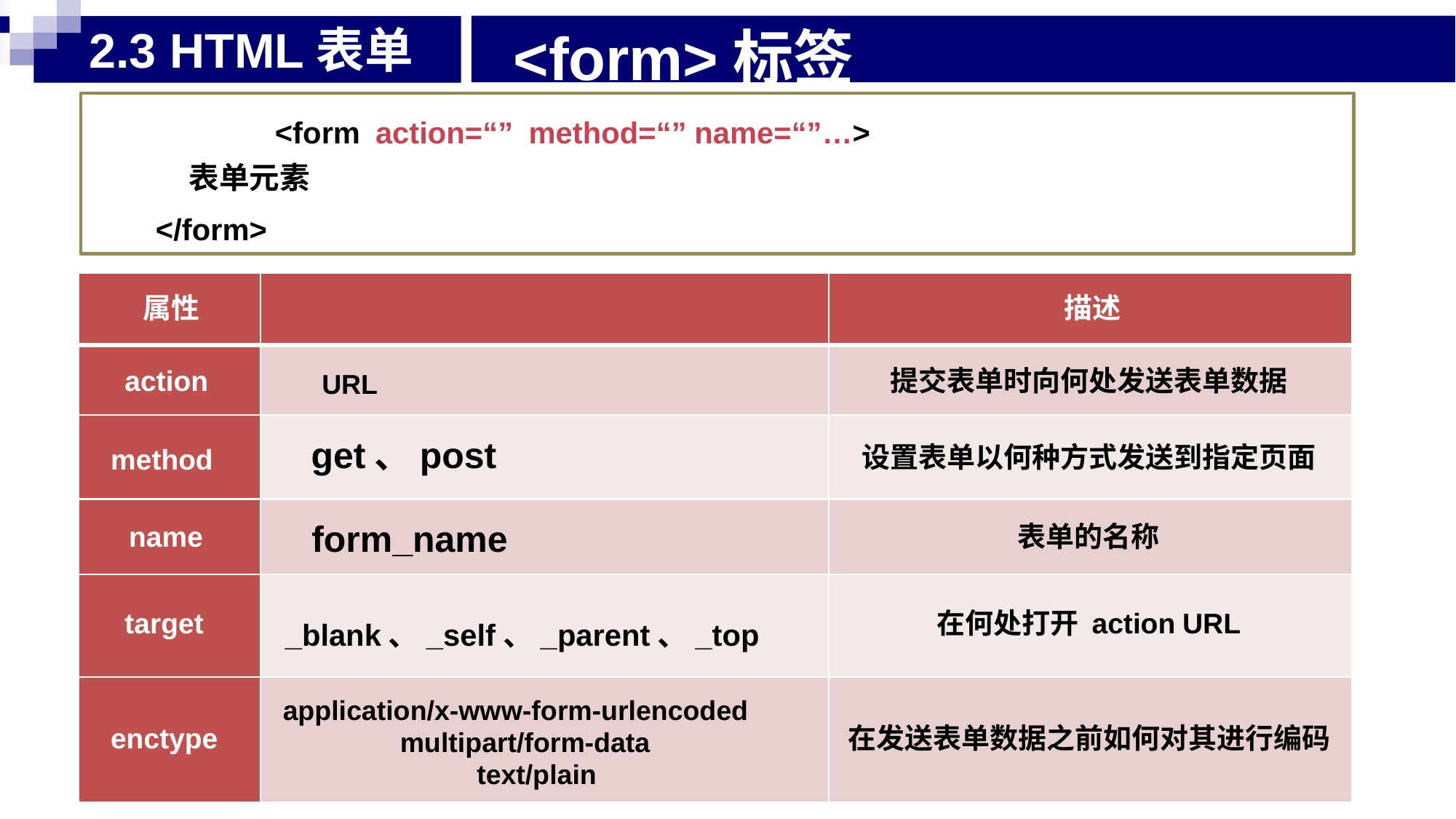

2.3 HTML表单
<form>标签

<form  action=“”  method=“” name=“”…>
表单元素
</form>

			属性

	action

method

		name

	target

enctype
					描述

		提交表单时向何处发送表单数据

	设置表单以何种方式发送到指定页面

				表单的名称

			在何处打开 action URL

在发送表单数据之前如何对其进行编码

URL
get、post
form_name
_blank、_self、_parent、_top
application/x-www-form-urlencoded
	multipart/form-data
				text/plain